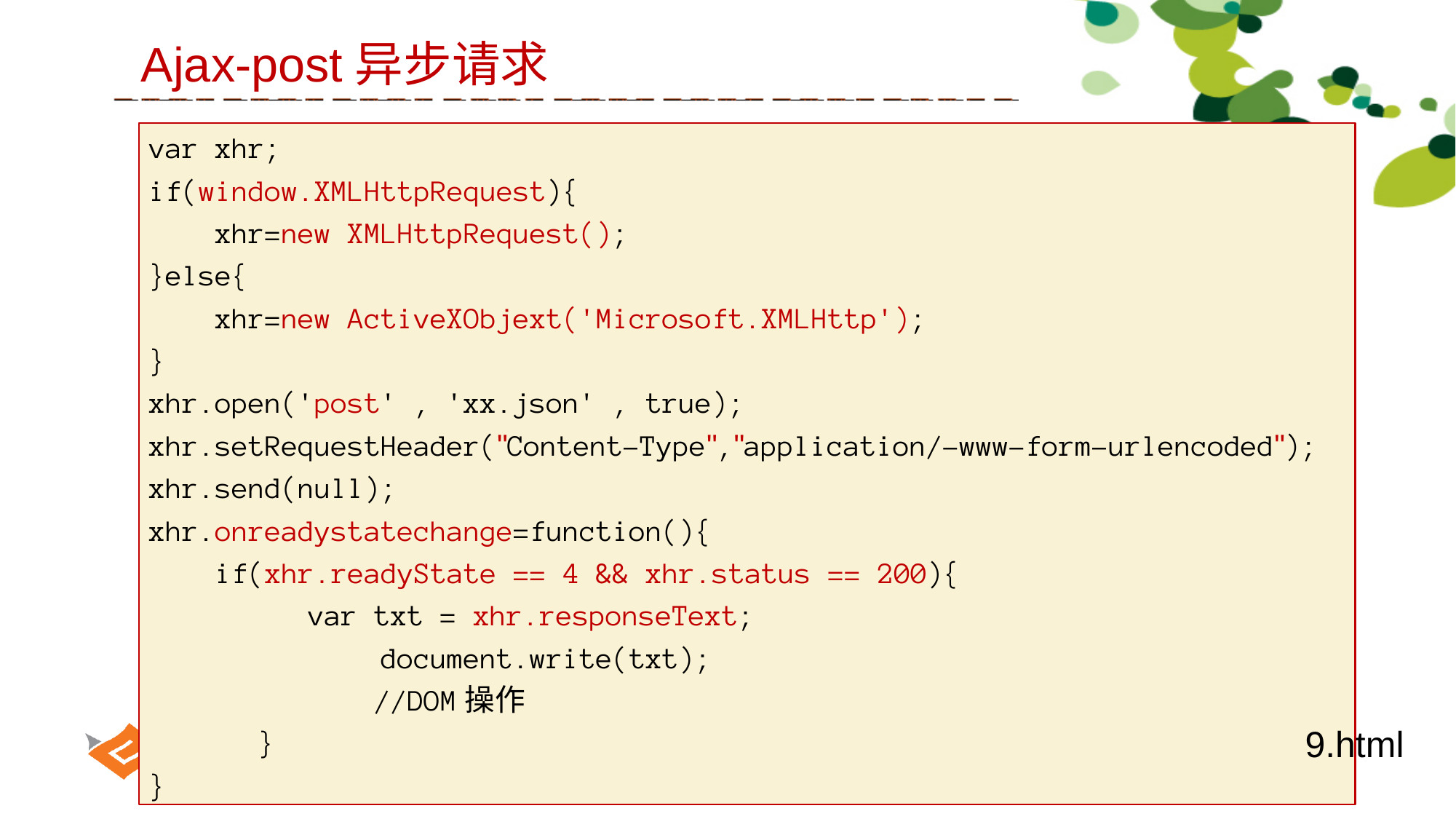

Ajax-post异步请求
var xhr;
if(window.XMLHttpRequest){
    xhr=new XMLHttpRequest();
}else{
    xhr=new ActiveXObjext('Microsoft.XMLHttp');
}
xhr.open('post' , 'xx.json' , true);
xhr.setRequestHeader("Content-Type","application/-www-form-urlencoded");
xhr.send(null);
xhr.onreadystatechange=function(){
    if(xhr.readyState == 4 && xhr.status == 200){
	   var txt = xhr.responseText;
              document.write(txt);
	       //DOM操作
	}
}
9.html